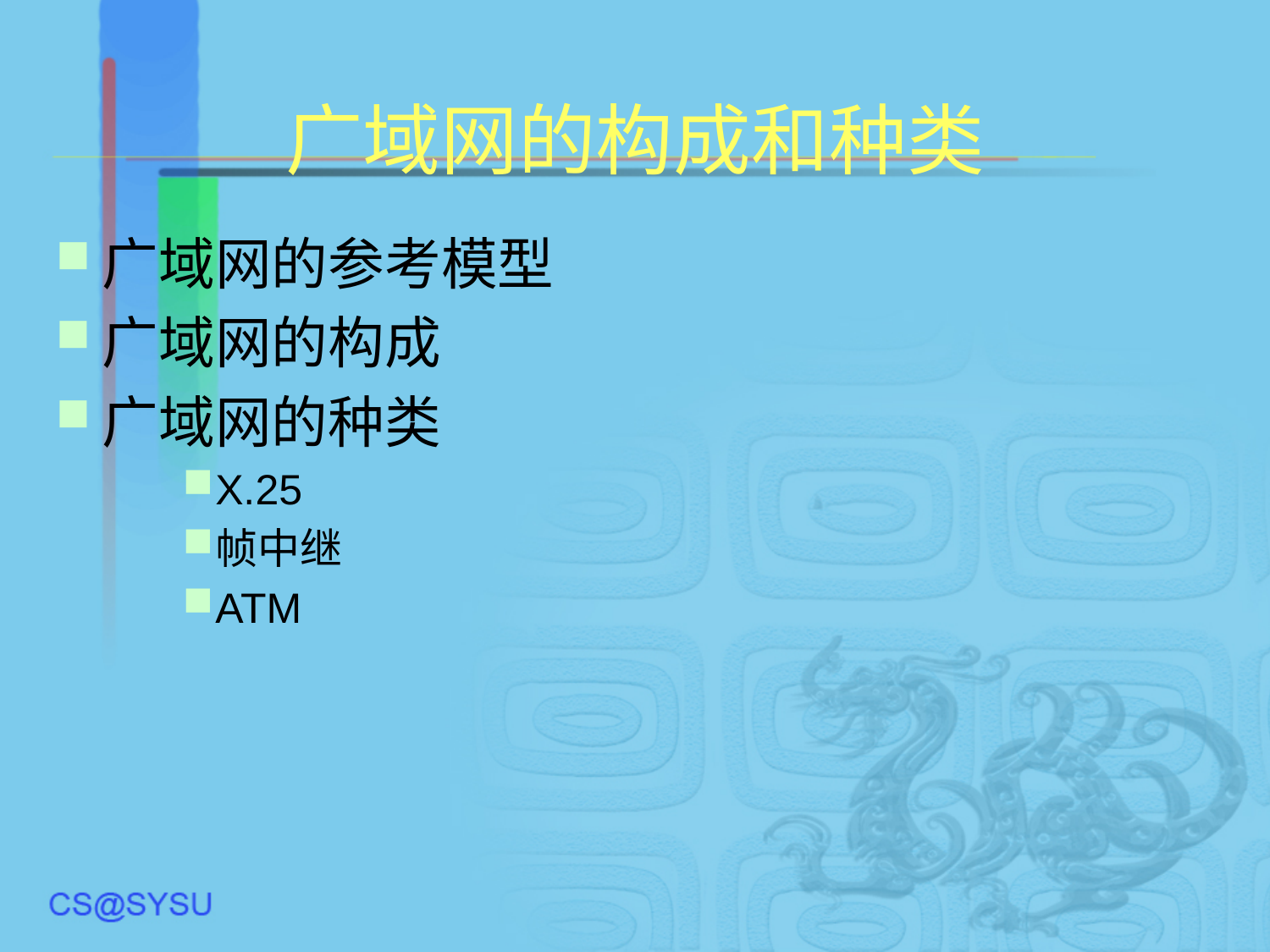

# 广域网的构成和种类
广域网的参考模型
广域网的构成
广域网的种类
X.25
帧中继
ATM